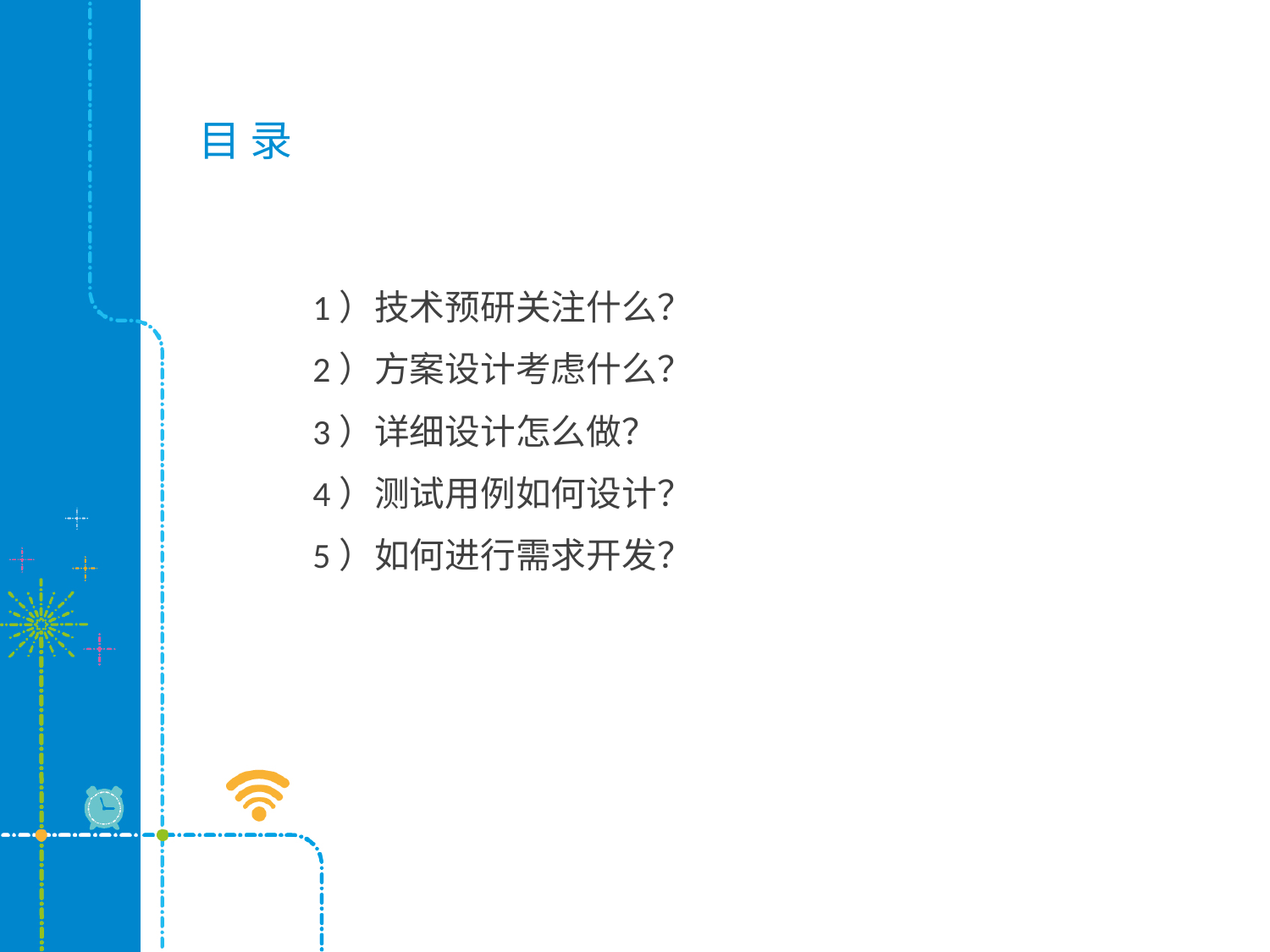

# 目 录

1）技术预研关注什么？
2）方案设计考虑什么？
3）详细设计怎么做？
4）测试用例如何设计？
5）如何进行需求开发？